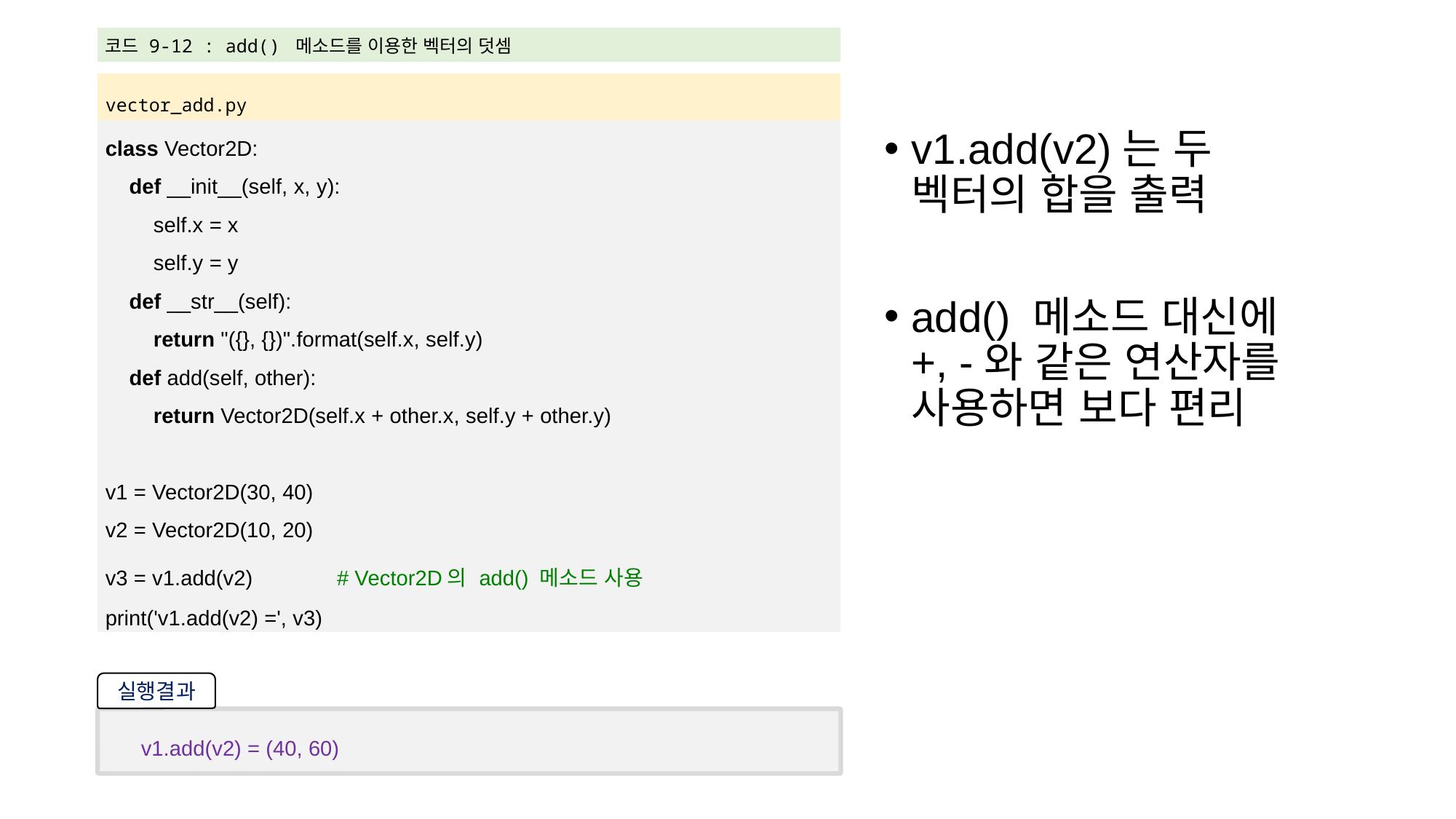

| 코드 9-12 : add() 메소드를 이용한 벡터의 덧셈 |
| --- |
|  |
| vector\_add.py |
| class Vector2D: def \_\_init\_\_(self, x, y): self.x = x self.y = y def \_\_str\_\_(self): return "({}, {})".format(self.x, self.y) def add(self, other): return Vector2D(self.x + other.x, self.y + other.y) v1 = Vector2D(30, 40) v2 = Vector2D(10, 20) v3 = v1.add(v2) # Vector2D의 add() 메소드 사용 print('v1.add(v2) =', v3) |
v1.add(v2)는 두 벡터의 합을 출력

add() 메소드 대신에 +, -와 같은 연산자를 사용하면 보다 편리

실행결과

v1.add(v2) = (40, 60)